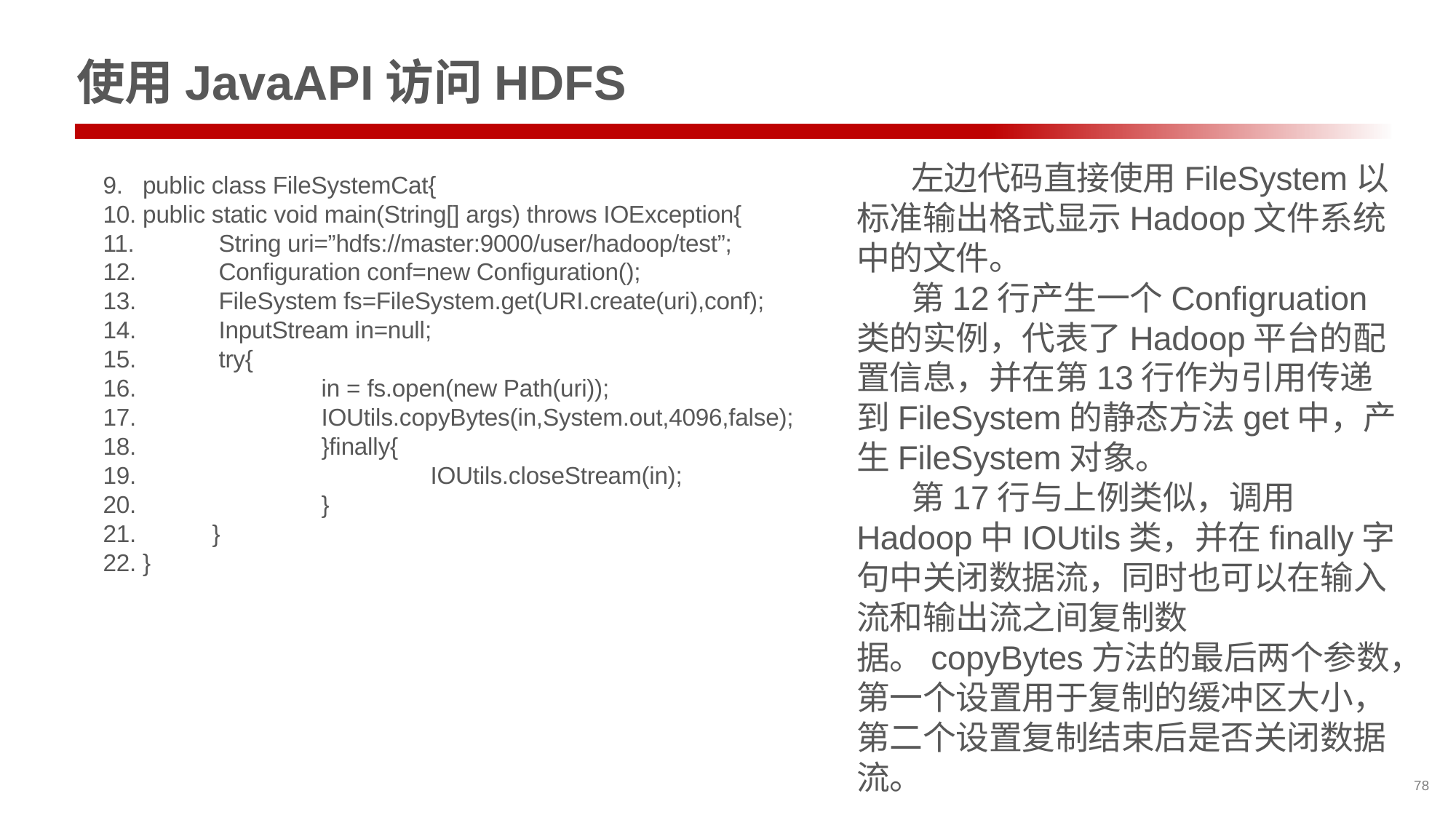

# 使用JavaAPI访问HDFS

左边代码直接使用FileSystem以标准输出格式显示Hadoop文件系统中的文件。
第12行产生一个Configruation类的实例，代表了Hadoop平台的配置信息，并在第13行作为引用传递到FileSystem的静态方法get中，产生FileSystem对象。
第17行与上例类似，调用Hadoop中IOUtils类，并在finally字句中关闭数据流，同时也可以在输入流和输出流之间复制数据。copyBytes方法的最后两个参数，第一个设置用于复制的缓冲区大小，第二个设置复制结束后是否关闭数据流。
9.   public class FileSystemCat{
10. public static void main(String[] args) throws IOException{
11. 	 String uri=”hdfs://master:9000/user/hadoop/test”;
12. 	 Configuration conf=new Configuration();
13. 	 FileSystem fs=FileSystem.get(URI.create(uri),conf);
14. 	 InputStream in=null;
15. 	 try{
16. 		in = fs.open(new Path(uri));
17. 		IOUtils.copyBytes(in,System.out,4096,false);
18. 		}finally{
19. 			IOUtils.closeStream(in);
20. 		}
21. 	}
22. }
78